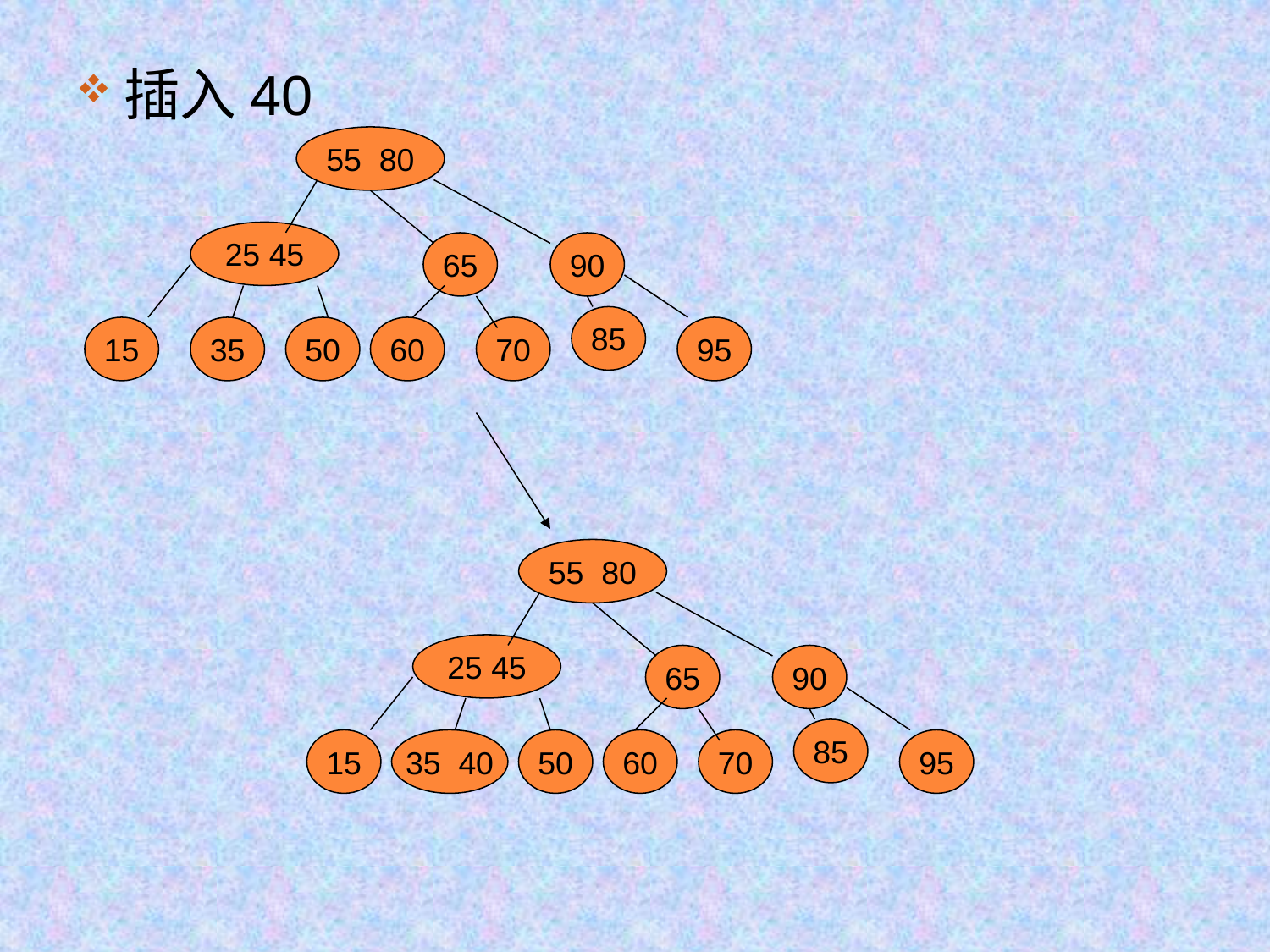

插入40
55  80

25 45
65
90

85
15
35
50
60
70
95

55  80

25 45
65
90

85
15
35  40
50
60
70
95